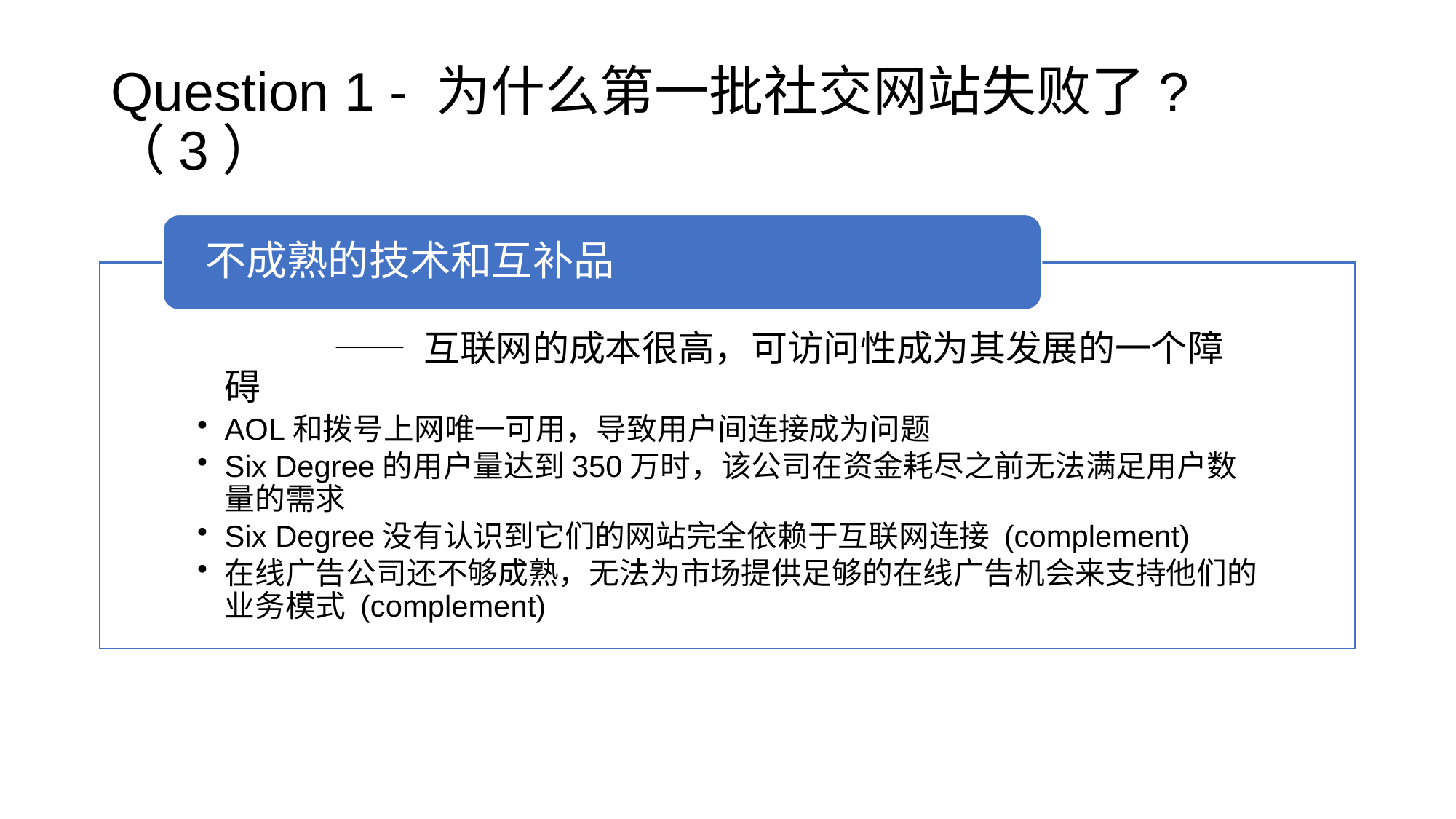

# Question 1 - 为什么第一批社交网站失败了? （3）
		—— 互联网的成本很高，可访问性成为其发展的一个障碍
AOL和拨号上网唯一可用，导致用户间连接成为问题
Six Degree的用户量达到350万时，该公司在资金耗尽之前无法满足用户数量的需求
Six Degree没有认识到它们的网站完全依赖于互联网连接 (complement)
在线广告公司还不够成熟，无法为市场提供足够的在线广告机会来支持他们的业务模式 (complement)
不成熟的技术和互补品